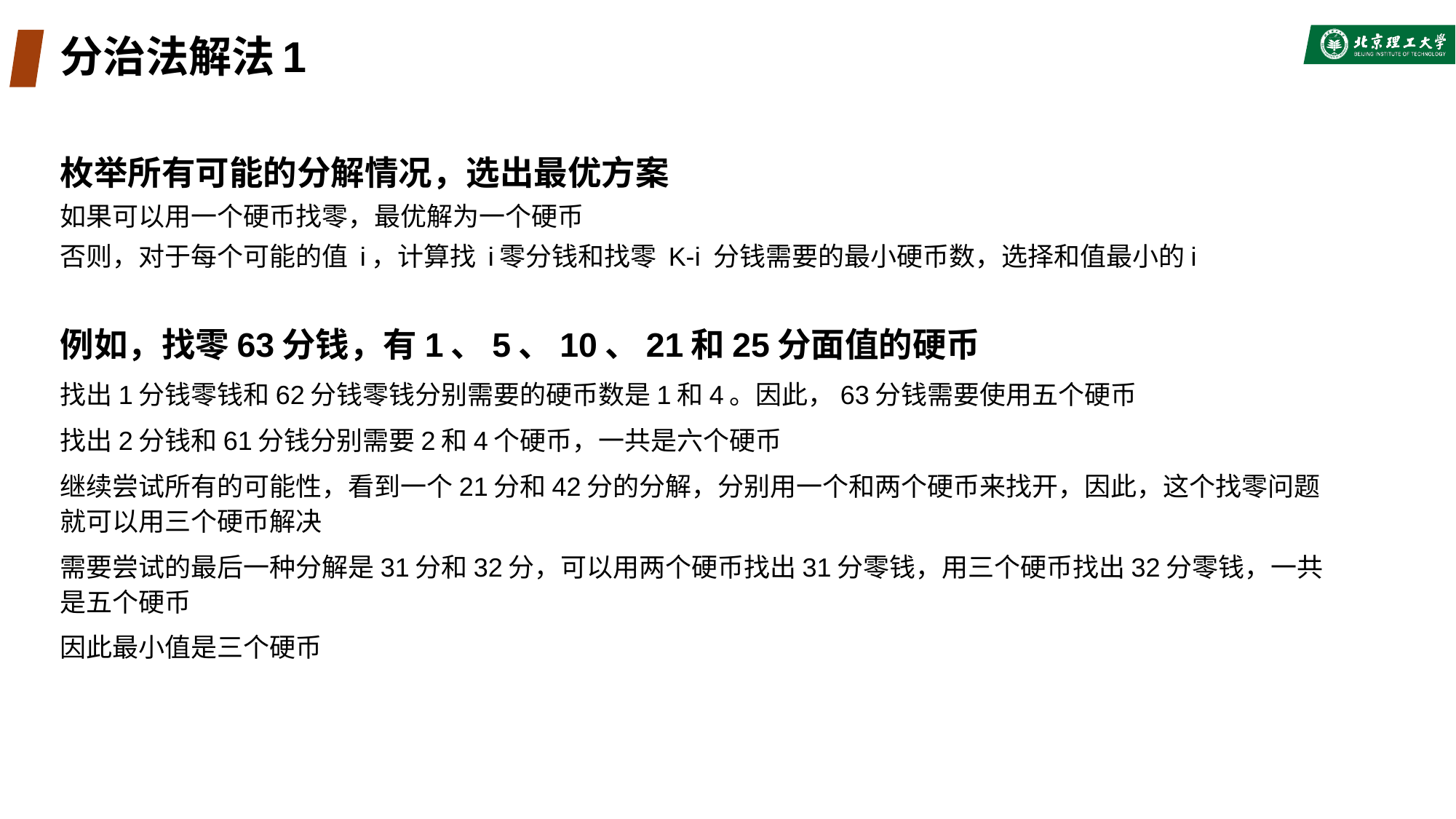

# 分治法解法1
枚举所有可能的分解情况，选出最优方案
如果可以用一个硬币找零，最优解为一个硬币
否则，对于每个可能的值 i，计算找 i零分钱和找零 K-i 分钱需要的最小硬币数，选择和值最小的i
例如，找零63分钱，有1、5、10、21和25分面值的硬币
找出1分钱零钱和62分钱零钱分别需要的硬币数是1和4。因此，63分钱需要使用五个硬币
找出2分钱和61分钱分别需要2和4个硬币，一共是六个硬币
继续尝试所有的可能性，看到一个21分和42分的分解，分别用一个和两个硬币来找开，因此，这个找零问题就可以用三个硬币解决
需要尝试的最后一种分解是31分和32分，可以用两个硬币找出31分零钱，用三个硬币找出32分零钱，一共是五个硬币
因此最小值是三个硬币